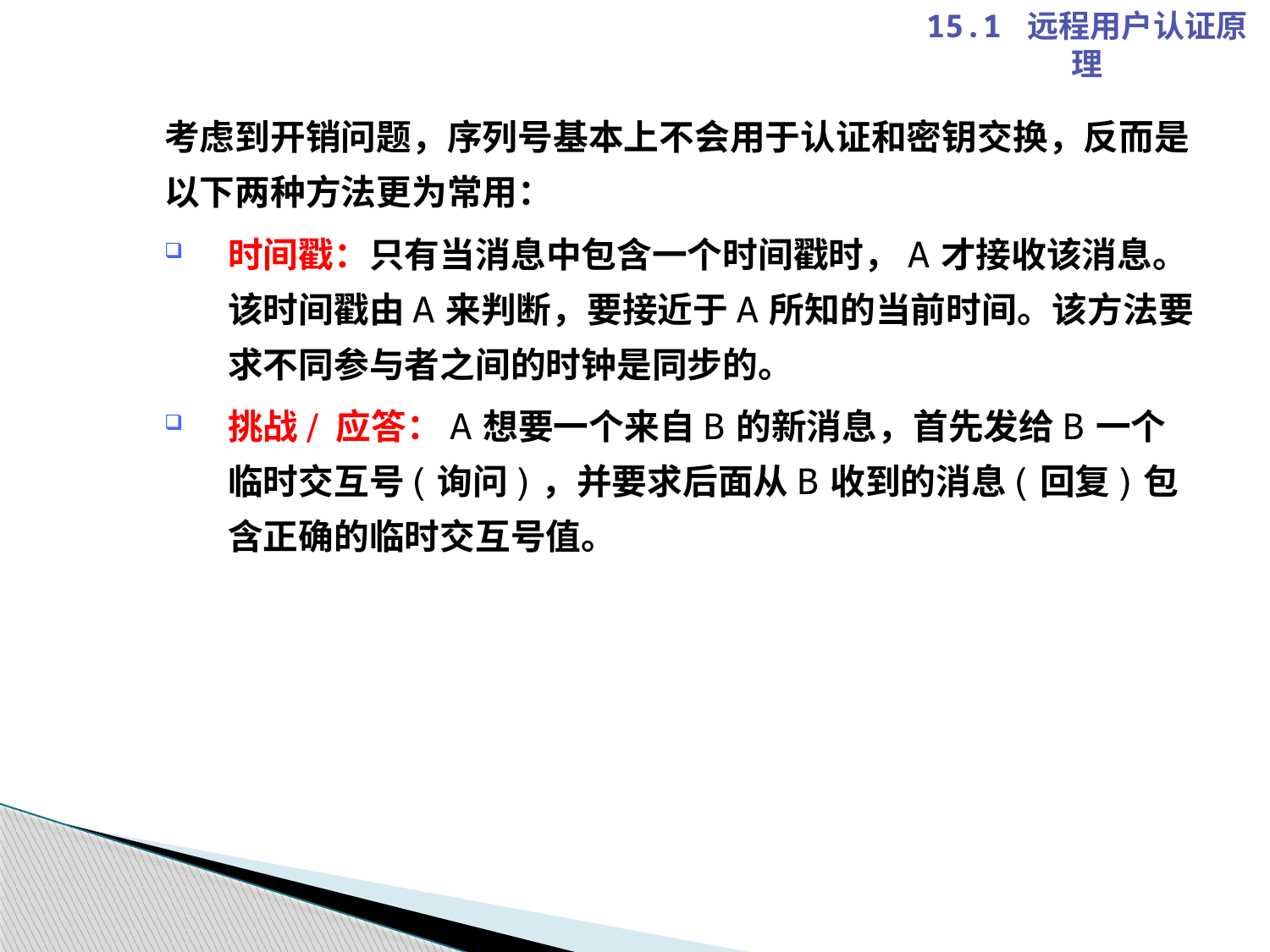

15.1 远程用户认证原理
考虑到开销问题，序列号基本上不会用于认证和密钥交换，反而是以下两种方法更为常用：
时间戳：只有当消息中包含一个时间戳时，A才接收该消息。该时间戳由A来判断，要接近于A所知的当前时间。该方法要求不同参与者之间的时钟是同步的。
挑战/应答：A想要一个来自B的新消息，首先发给B一个临时交互号(询问)，并要求后面从B收到的消息(回复)包含正确的临时交互号值。